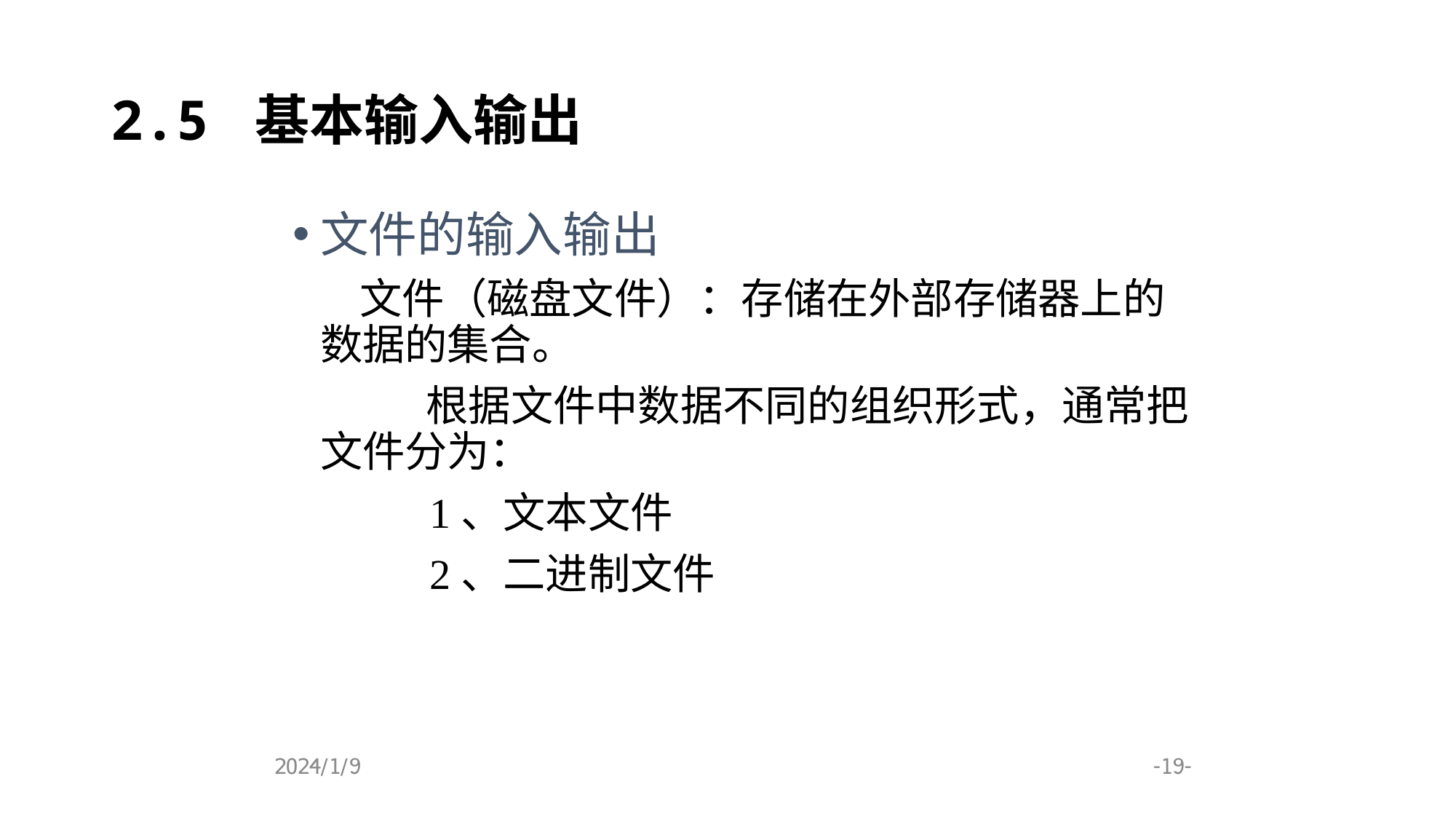

# 2.5 基本输入输出
文件的输入输出
      文件（磁盘文件）：存储在外部存储器上的数据的集合。
             根据文件中数据不同的组织形式，通常把文件分为：
		1、文本文件
		2、二进制文件
2024/1/9
-19-